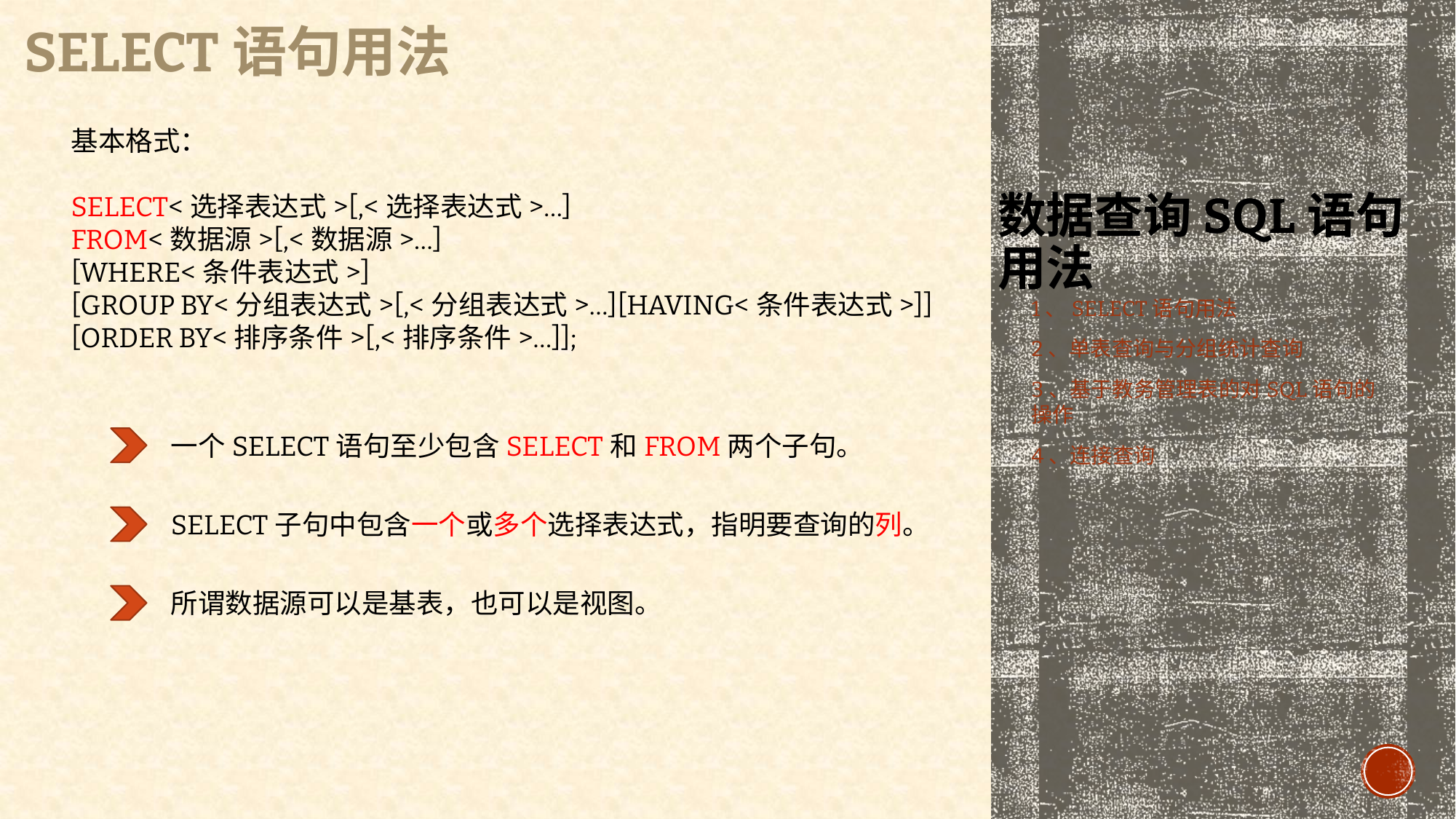

SELECT语句用法
# 数据查询SQL语句用法
基本格式：

SELECT<选择表达式>[,<选择表达式>…]
FROM<数据源>[,<数据源>…]
[WHERE<条件表达式>]
[GROUP BY<分组表达式>[,<分组表达式>…][HAVING<条件表达式>]]
[ORDER BY<排序条件>[,<排序条件>…]];
1、SELECT语句用法
2、单表查询与分组统计查询
3、基于教务管理表的对SQL语句的操作
4、连接查询
一个SELECT语句至少包含SELECT和FROM两个子句。

SELECT子句中包含一个或多个选择表达式，指明要查询的列。

所谓数据源可以是基表，也可以是视图。